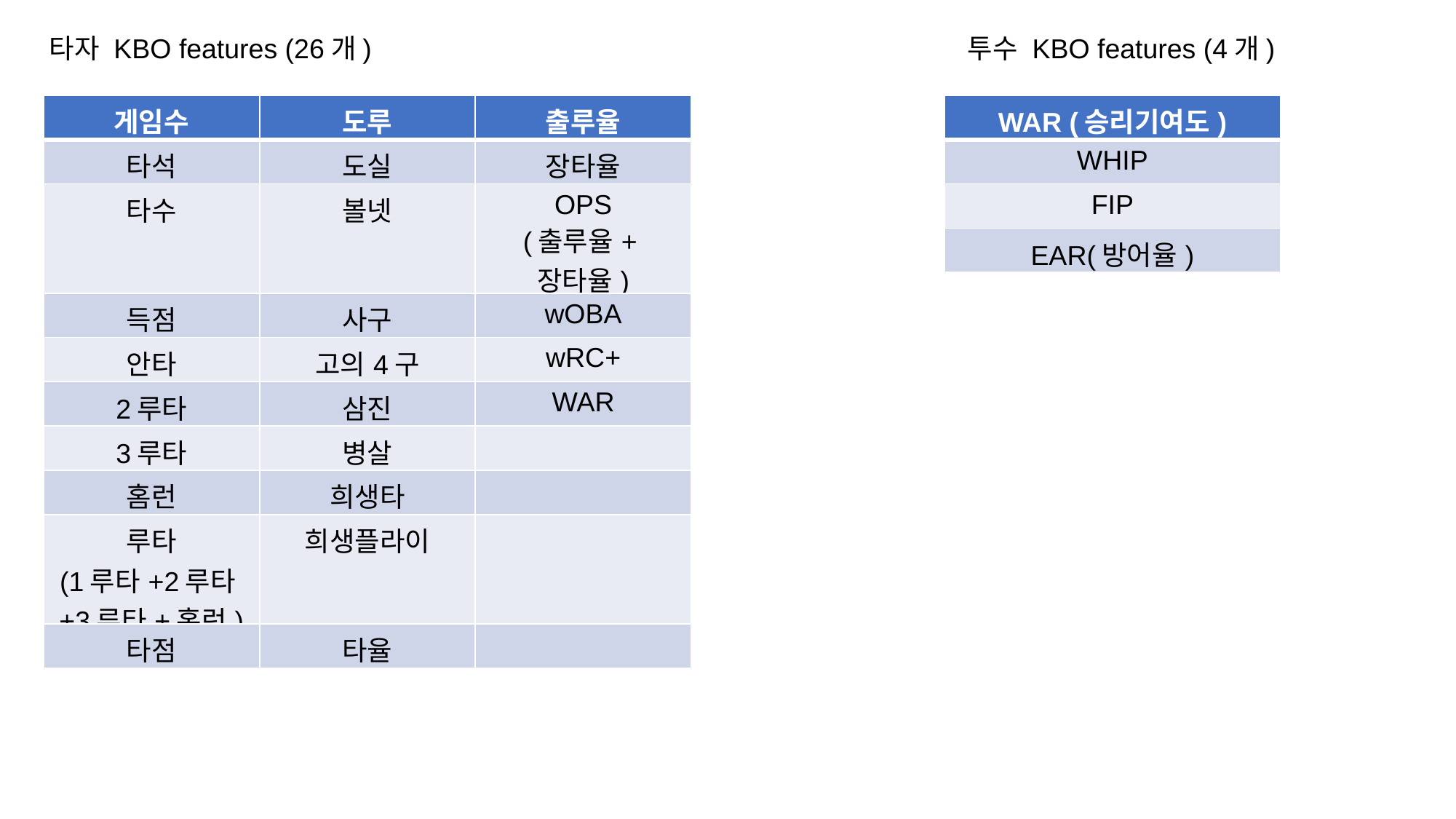

타자 KBO features (26개)
투수 KBO features (4개)
| 게임수 | 도루 | 출루율 |
| --- | --- | --- |
| 타석 | 도실 | 장타율 |
| 타수 | 볼넷 | OPS (출루율+장타율) |
| 득점 | 사구 | wOBA |
| 안타 | 고의4구 | wRC+ |
| 2루타 | 삼진 | WAR |
| 3루타 | 병살 |  |
| 홈런 | 희생타 |  |
| 루타 (1루타+2루타+3루타+홈런) | 희생플라이 |  |
| 타점 | 타율 |  |
| WAR (승리기여도) |
| --- |
| WHIP |
| FIP |
| EAR(방어율) |